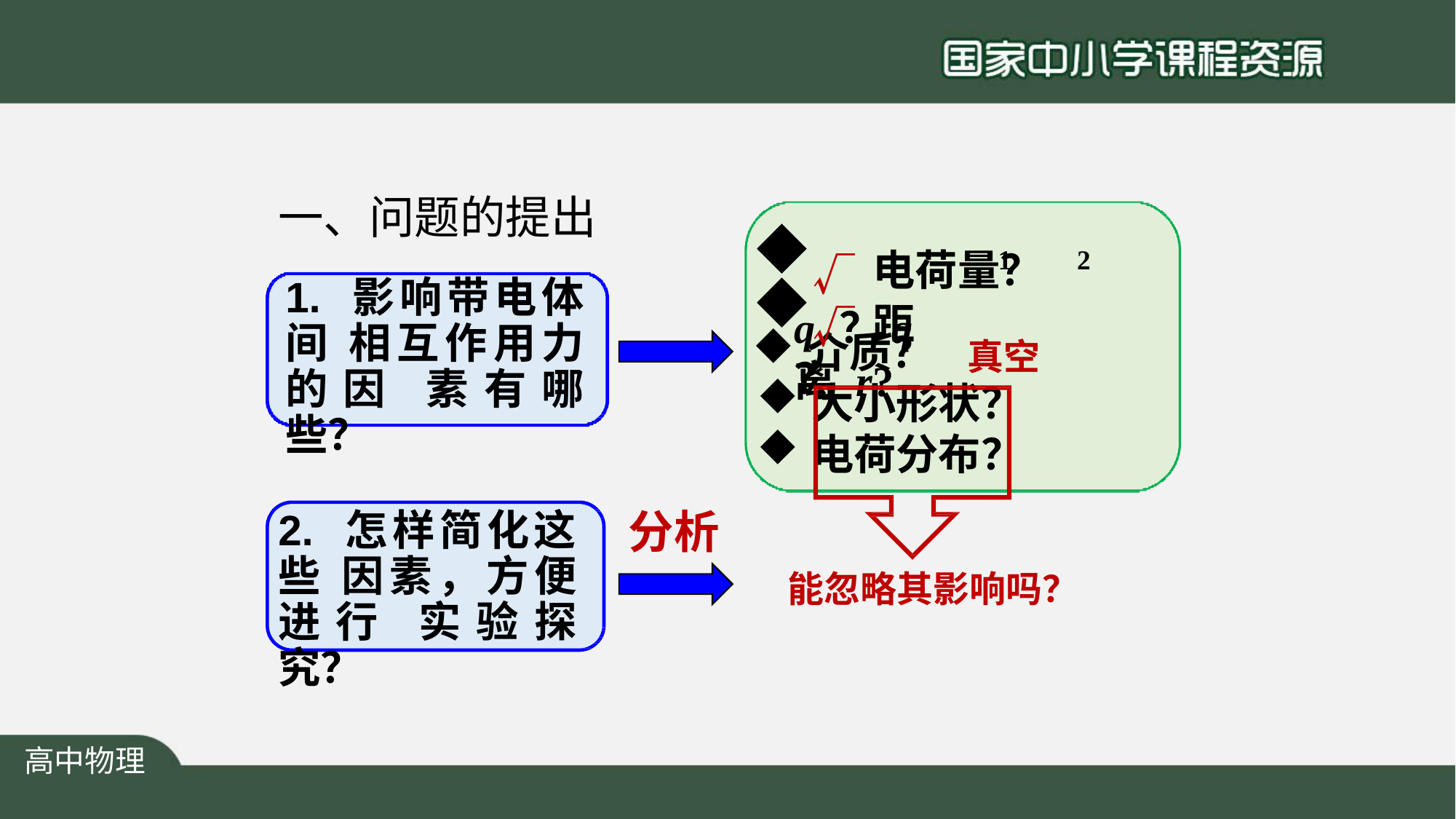

# 一、问题的提出

√电荷量？q ？q	？
1	2
√距离 r?
1. 影响带电体间 相互作用力的因 素有哪些？

介质？

真空
大小形状？
电荷分布？

2. 怎样简化这些 因素，方便进行 实验探究？
分析

能忽略其影响吗？
高中物理